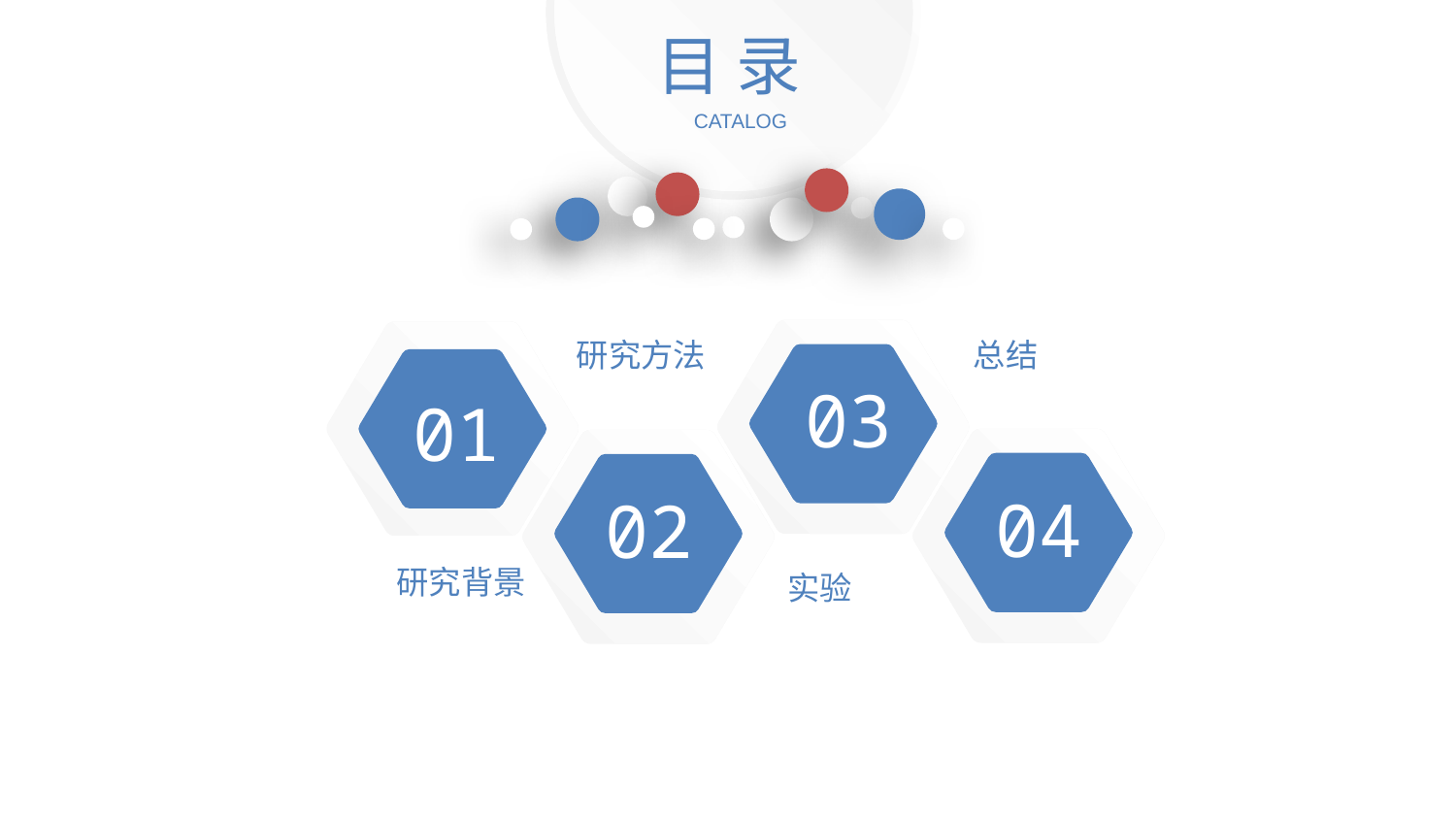

目 录
CATALOG

03

01
研究方法
总结

04

02
研究背景
实验